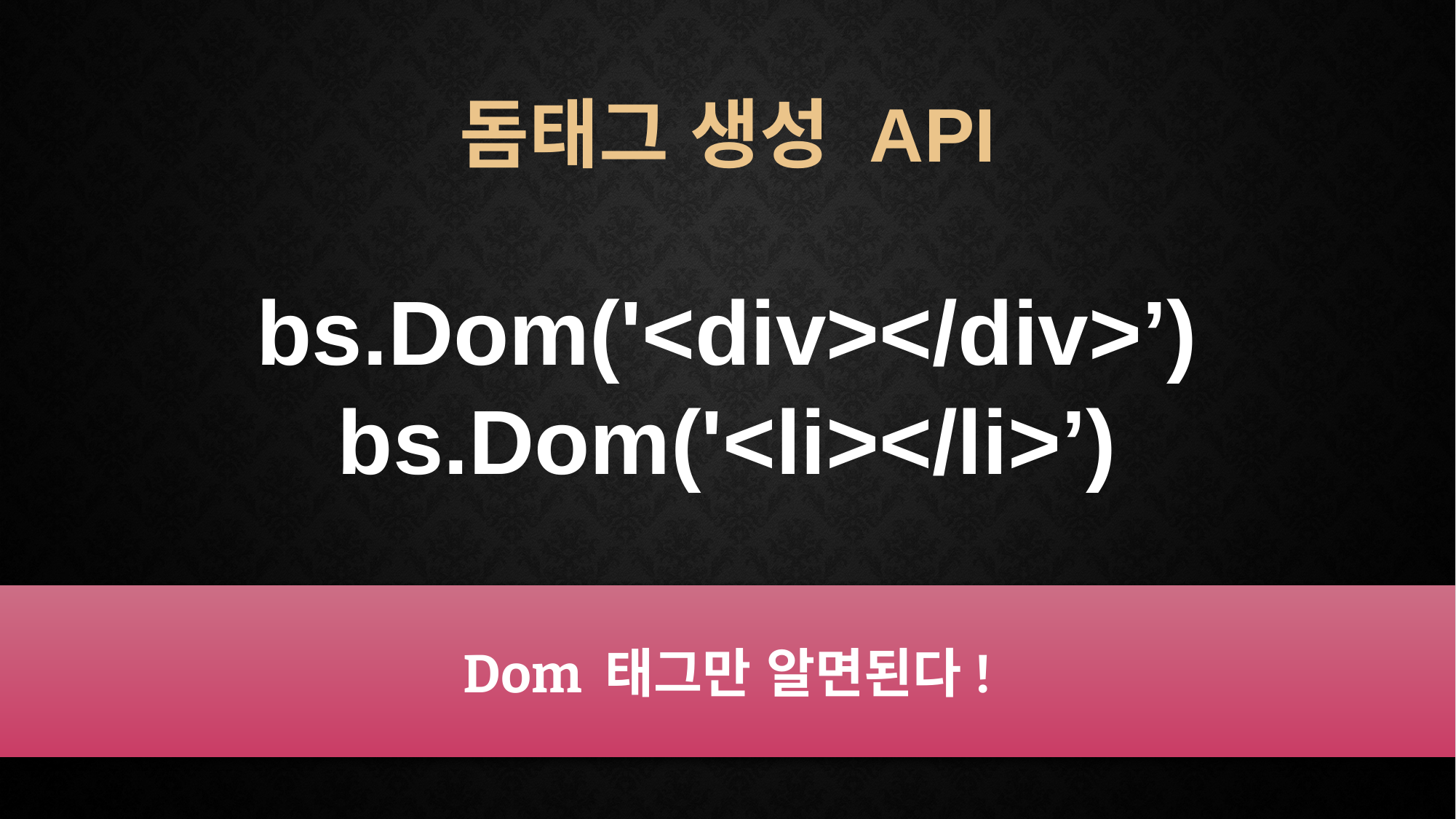

돔태그 생성 API
bs.Dom('<div></div>’)
bs.Dom('<li></li>’)
Dom 태그만 알면된다!